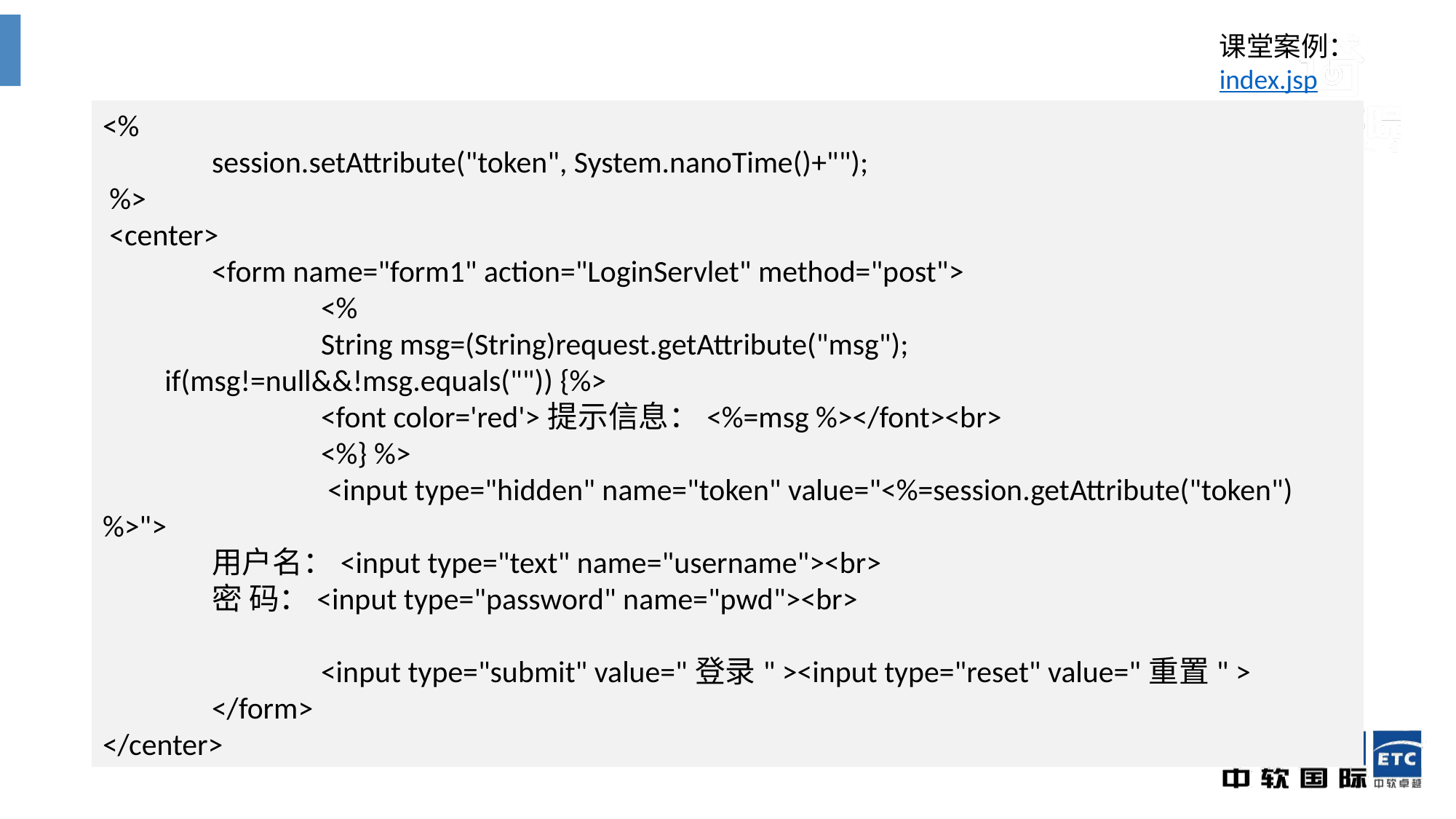

课堂案例：
index.jsp
<%
	session.setAttribute("token", System.nanoTime()+"");
 %>
 <center>
	<form name="form1" action="LoginServlet" method="post">
		<%
		String msg=(String)request.getAttribute("msg");
         if(msg!=null&&!msg.equals("")) {%>
		<font color='red'>提示信息：<%=msg %></font><br>
		<%} %>
		 <input type="hidden" name="token" value="<%=session.getAttribute("token")%>">
	用户名：<input type="text" name="username"><br>
	密 码：<input type="password" name="pwd"><br>

		<input type="submit" value="登录" ><input type="reset" value="重置" >
	</form>
</center>